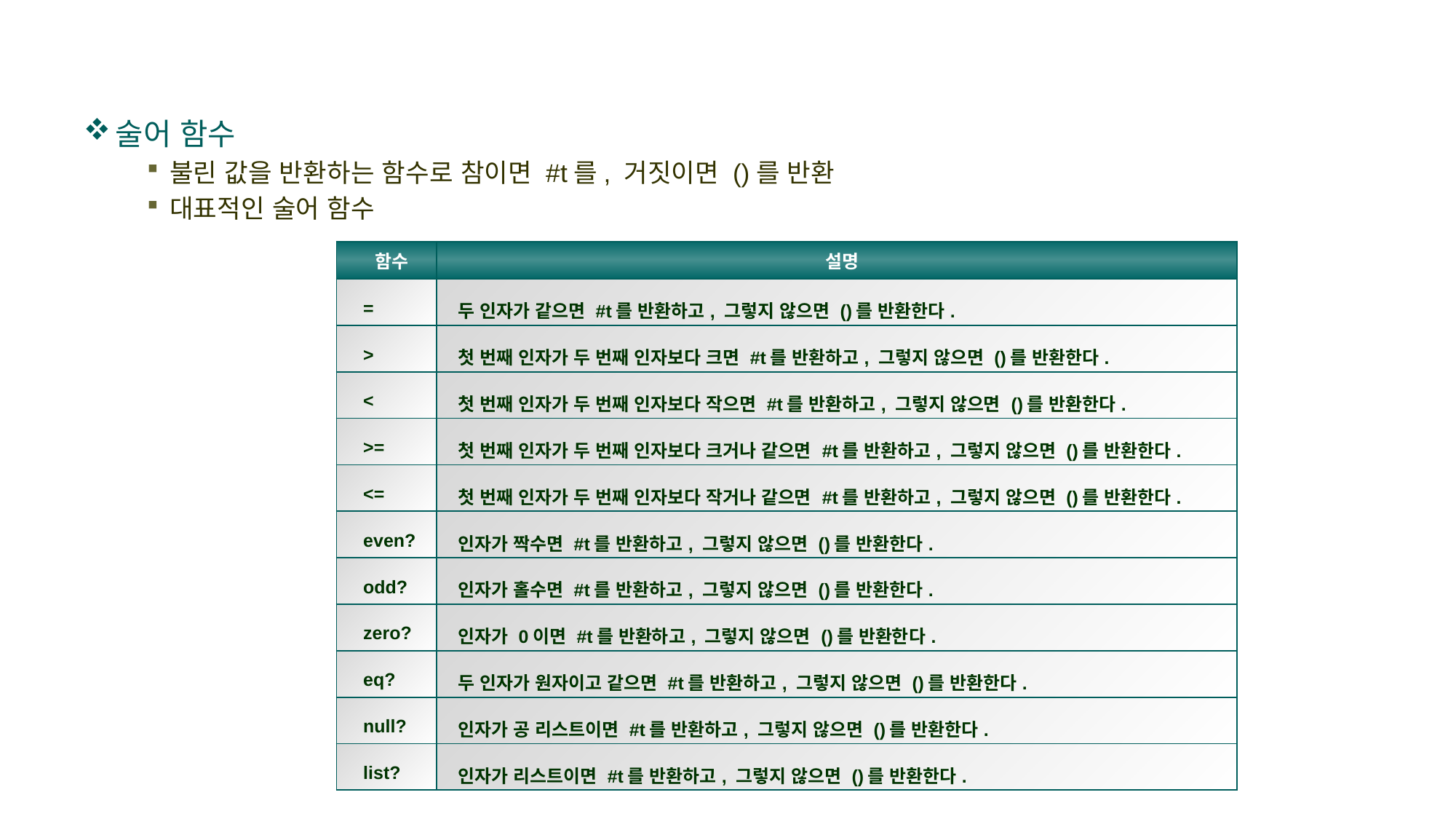

# 02_Scheme
술어 함수
불린 값을 반환하는 함수로 참이면 #t를, 거짓이면 ()를 반환
대표적인 술어 함수

| 함수 | 설명 |
| --- | --- |
| = | 두 인자가 같으면 #t를 반환하고, 그렇지 않으면 ()를 반환한다. |
| > | 첫 번째 인자가 두 번째 인자보다 크면 #t를 반환하고, 그렇지 않으면 ()를 반환한다. |
| < | 첫 번째 인자가 두 번째 인자보다 작으면 #t를 반환하고, 그렇지 않으면 ()를 반환한다. |
| >= | 첫 번째 인자가 두 번째 인자보다 크거나 같으면 #t를 반환하고, 그렇지 않으면 ()를 반환한다. |
| <= | 첫 번째 인자가 두 번째 인자보다 작거나 같으면 #t를 반환하고, 그렇지 않으면 ()를 반환한다. |
| even? | 인자가 짝수면 #t를 반환하고, 그렇지 않으면 ()를 반환한다. |
| odd? | 인자가 홀수면 #t를 반환하고, 그렇지 않으면 ()를 반환한다. |
| zero? | 인자가 0이면 #t를 반환하고, 그렇지 않으면 ()를 반환한다. |
| eq? | 두 인자가 원자이고 같으면 #t를 반환하고, 그렇지 않으면 ()를 반환한다. |
| null? | 인자가 공 리스트이면 #t를 반환하고, 그렇지 않으면 ()를 반환한다. |
| list? | 인자가 리스트이면 #t를 반환하고, 그렇지 않으면 ()를 반환한다. |